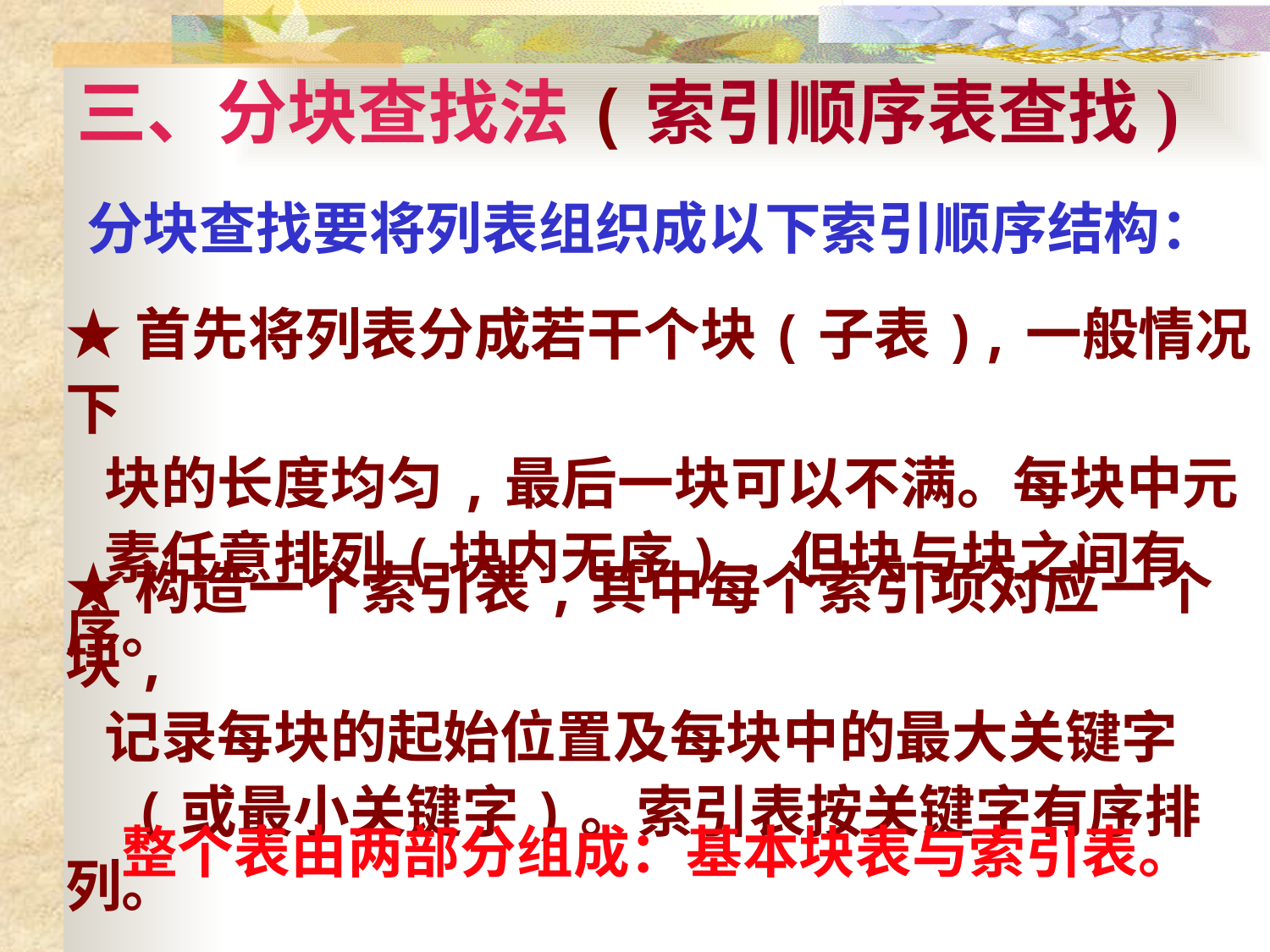

# 三、分块查找法(索引顺序表查找)
分块查找要将列表组织成以下索引顺序结构：
★首先将列表分成若干个块(子表),一般情况下
  块的长度均匀,最后一块可以不满。每块中元
  素任意排列(块内无序)，但块与块之间有序。
★构造一个索引表,其中每个索引项对应一个块,
  记录每块的起始位置及每块中的最大关键字
  (或最小关键字)。索引表按关键字有序排列。
 整个表由两部分组成：基本块表与索引表。